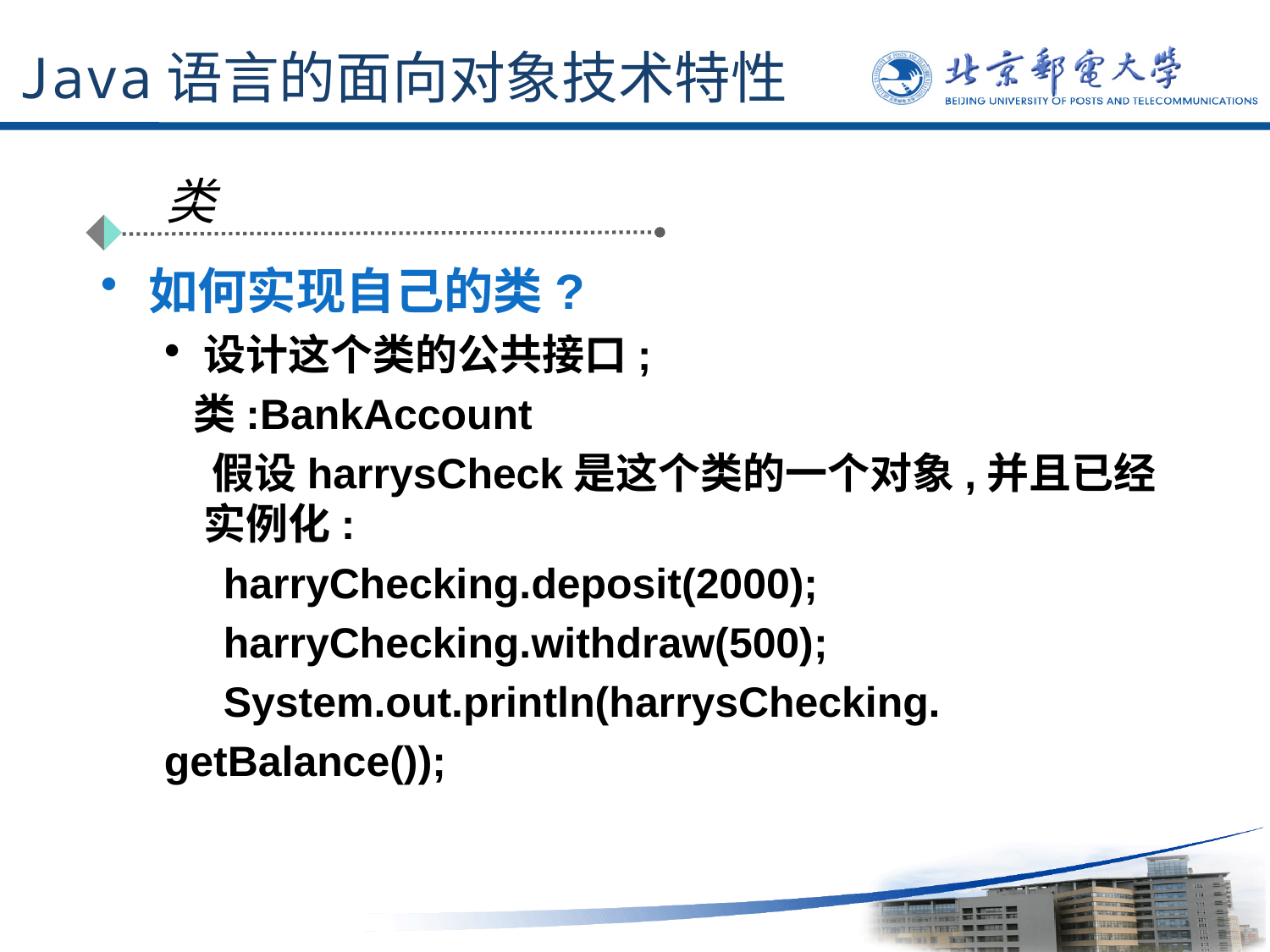

# Java语言的面向对象技术特性

类

如何实现自己的类?
设计这个类的公共接口;
  类:BankAccount
    假设harrysCheck是这个类的一个对象,并且已经实例化:
     harryChecking.deposit(2000);
     harryChecking.withdraw(500);
     System.out.println(harrysChecking.
getBalance());